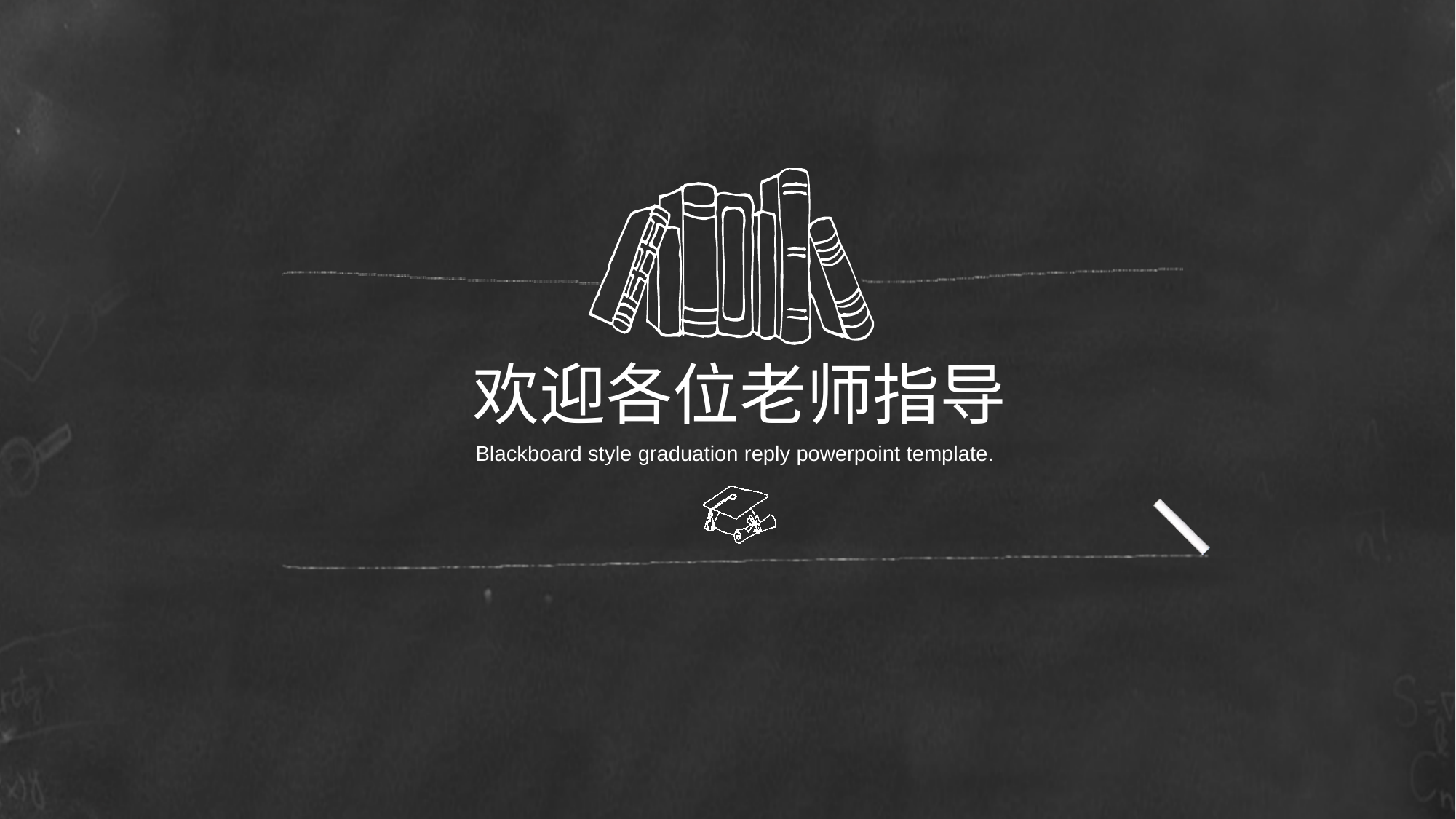

欢迎各位老师指导
Blackboard style graduation reply powerpoint template.